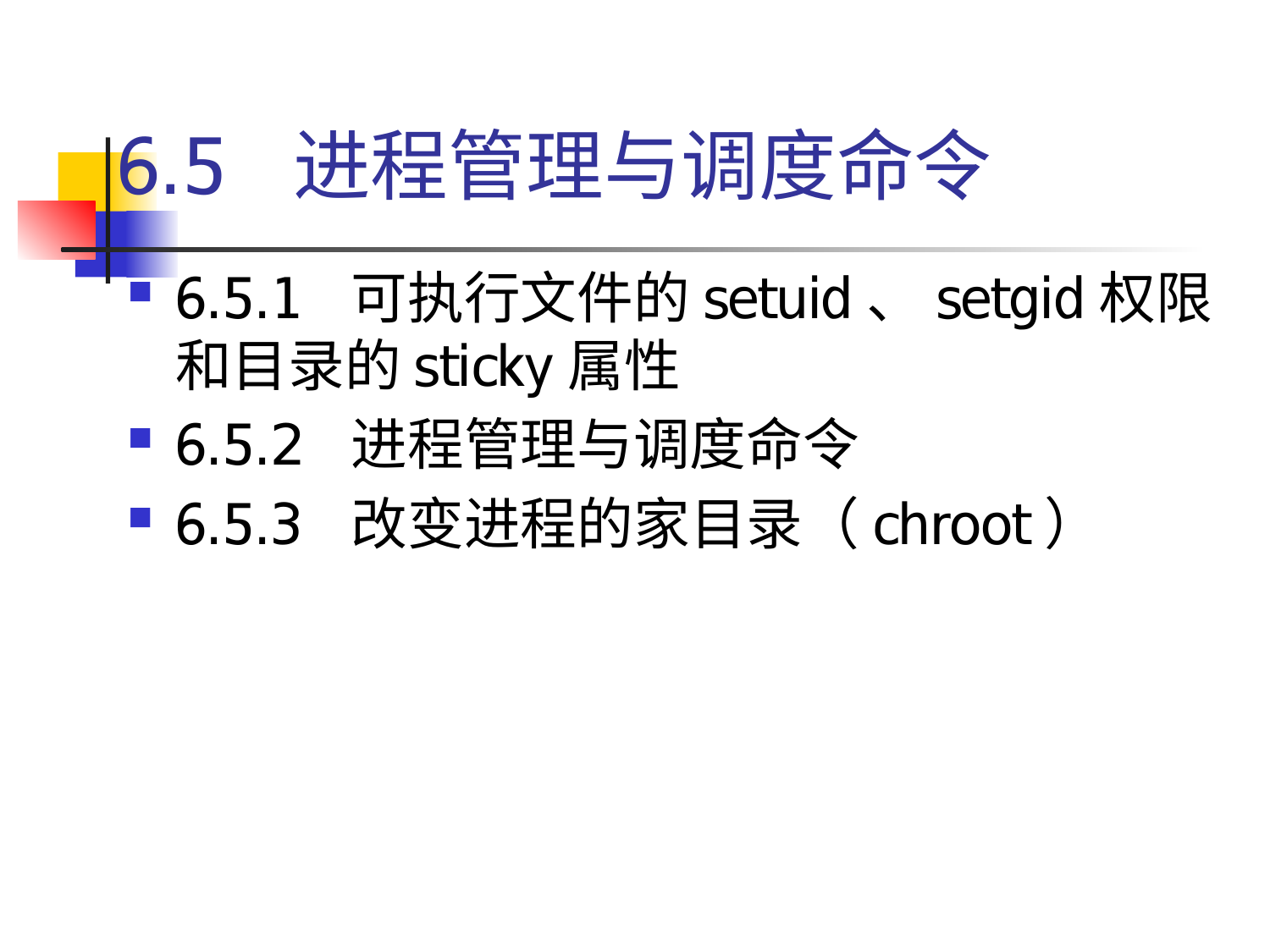

# 6.5  进程管理与调度命令
6.5.1  可执行文件的setuid、setgid权限和目录的sticky属性
6.5.2  进程管理与调度命令
6.5.3  改变进程的家目录（chroot）